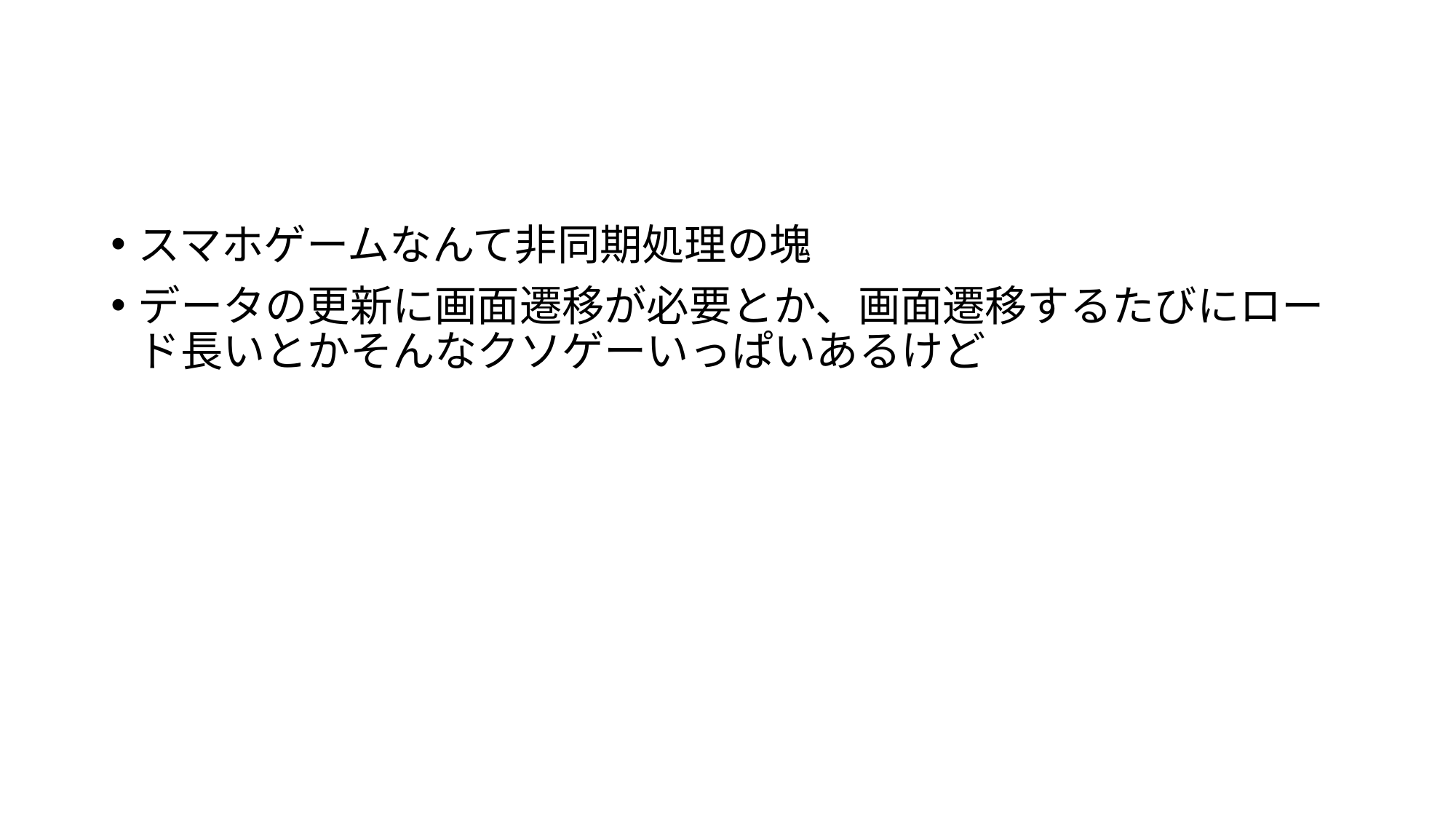

#
スマホゲームなんて非同期処理の塊
データの更新に画面遷移が必要とか、画面遷移するたびにロード長いとかそんなクソゲーいっぱいあるけど